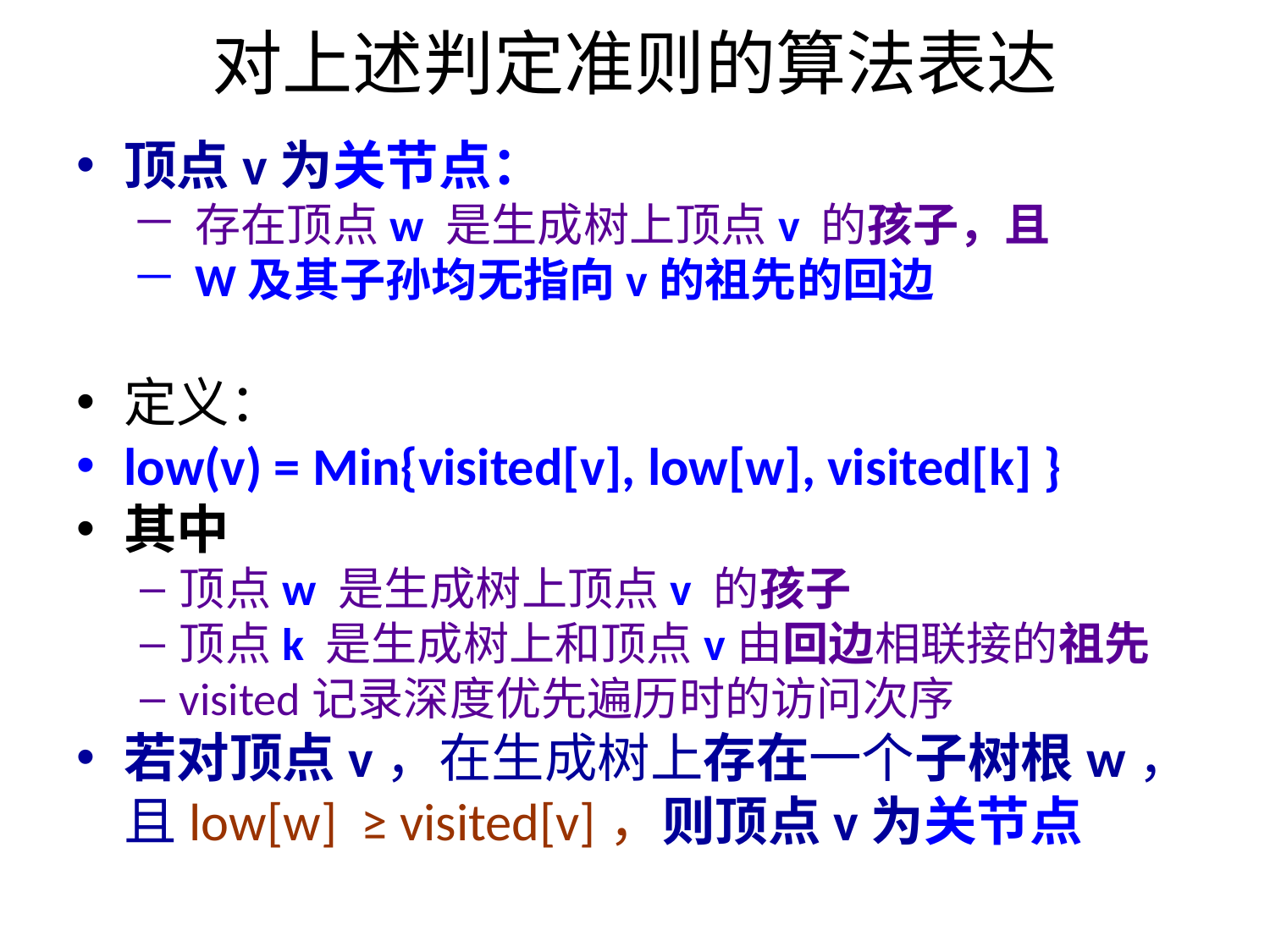

# 对上述判定准则的算法表达
顶点v为关节点：
存在顶点w 是生成树上顶点v 的孩子，且
W及其子孙均无指向v的祖先的回边

定义：
low(v) = Min{visited[v], low[w], visited[k] }
其中
顶点w 是生成树上顶点v 的孩子
顶点k 是生成树上和顶点v由回边相联接的祖先
visited记录深度优先遍历时的访问次序
若对顶点v，在生成树上存在一个子树根w，且low[w]  ≥ visited[v]，则顶点v为关节点